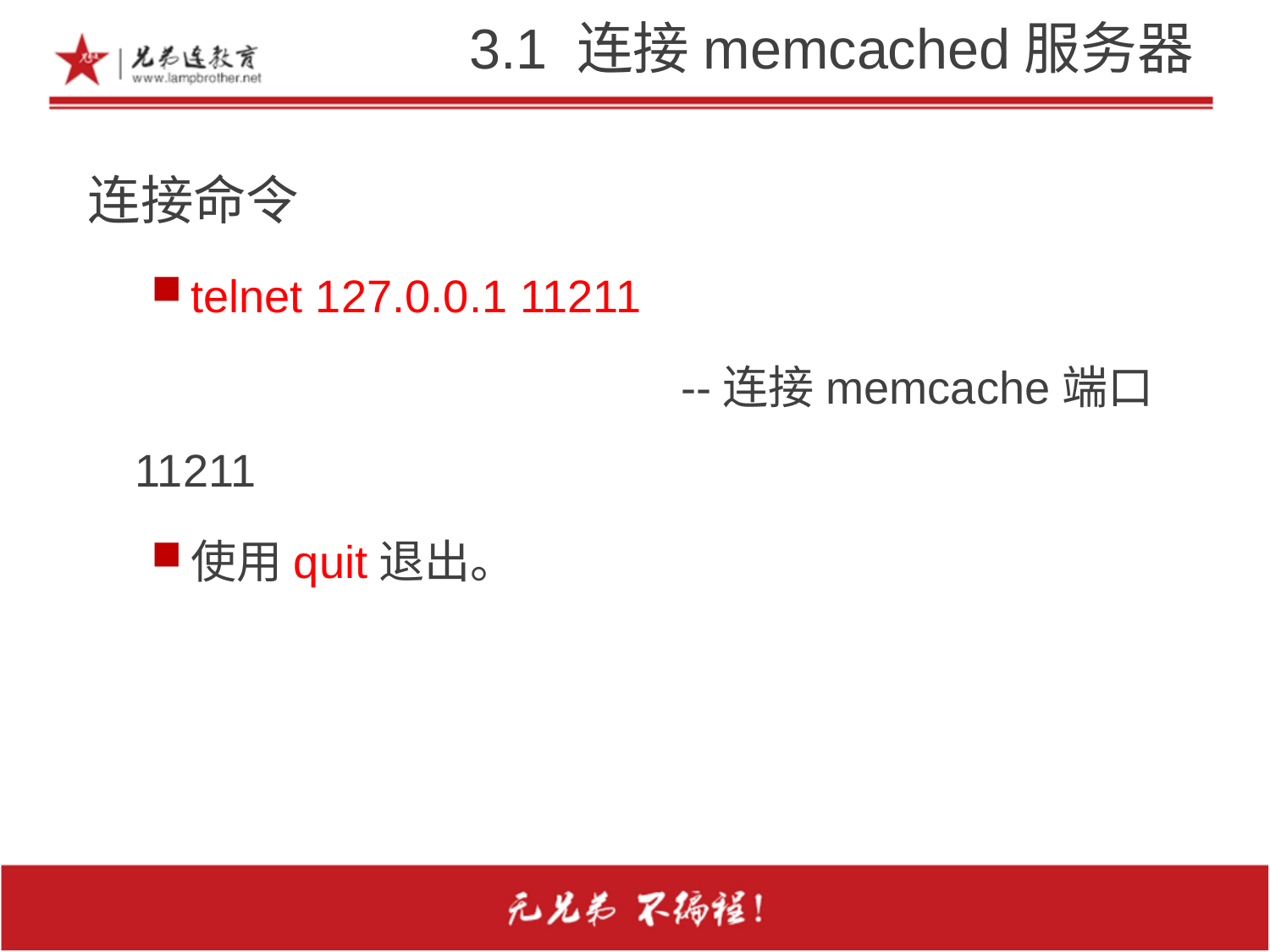

# 3.1 连接memcached服务器
连接命令
telnet 127.0.0.1 11211
					   --连接memcache端口11211
使用quit退出。